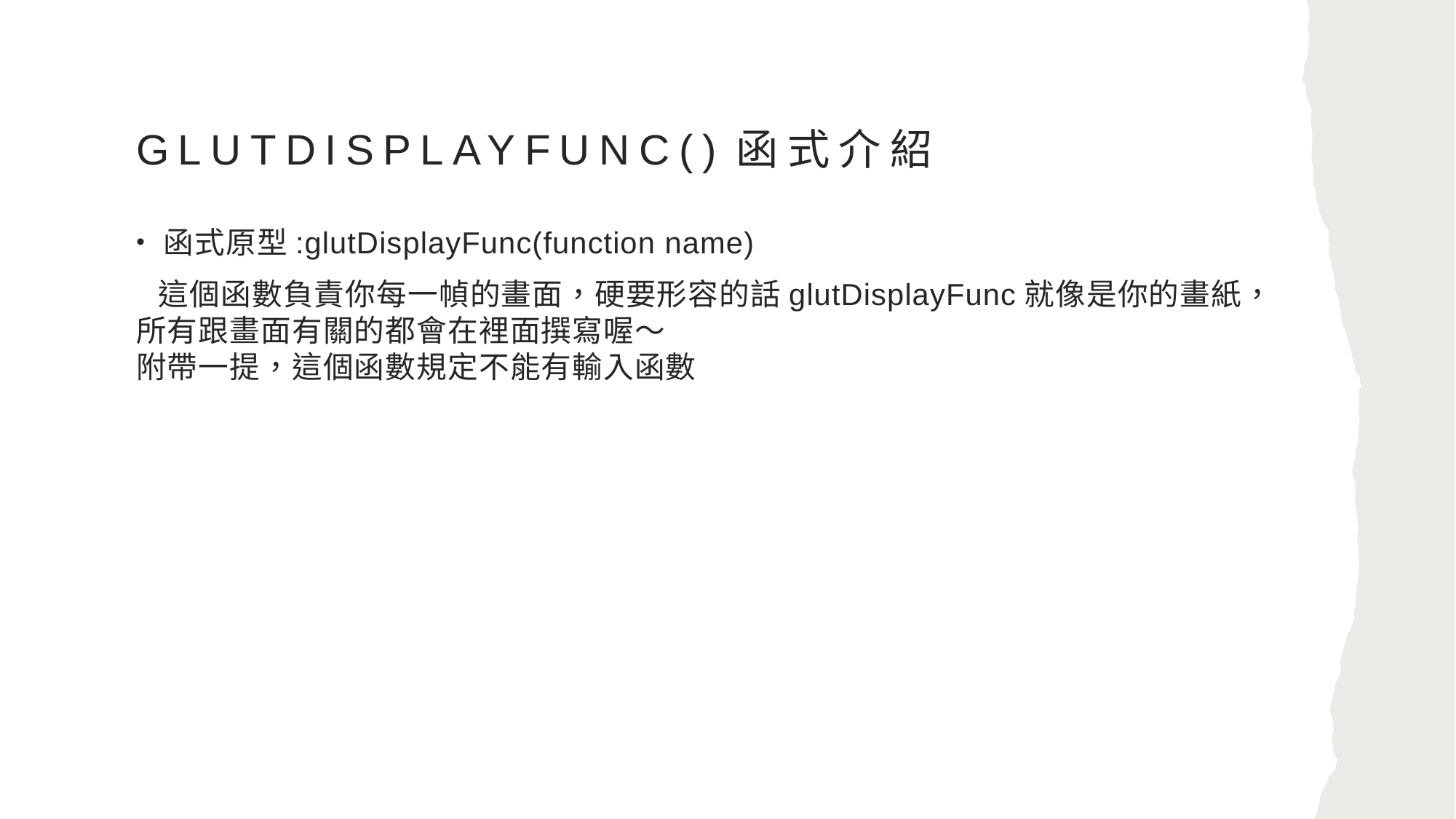

# glutDisplayFunc()函式介紹
函式原型:glutDisplayFunc(function name)
  這個函數負責你每一幀的畫面，硬要形容的話glutDisplayFunc就像是你的畫紙，所有跟畫面有關的都會在裡面撰寫喔～
附帶一提，這個函數規定不能有輸入函數